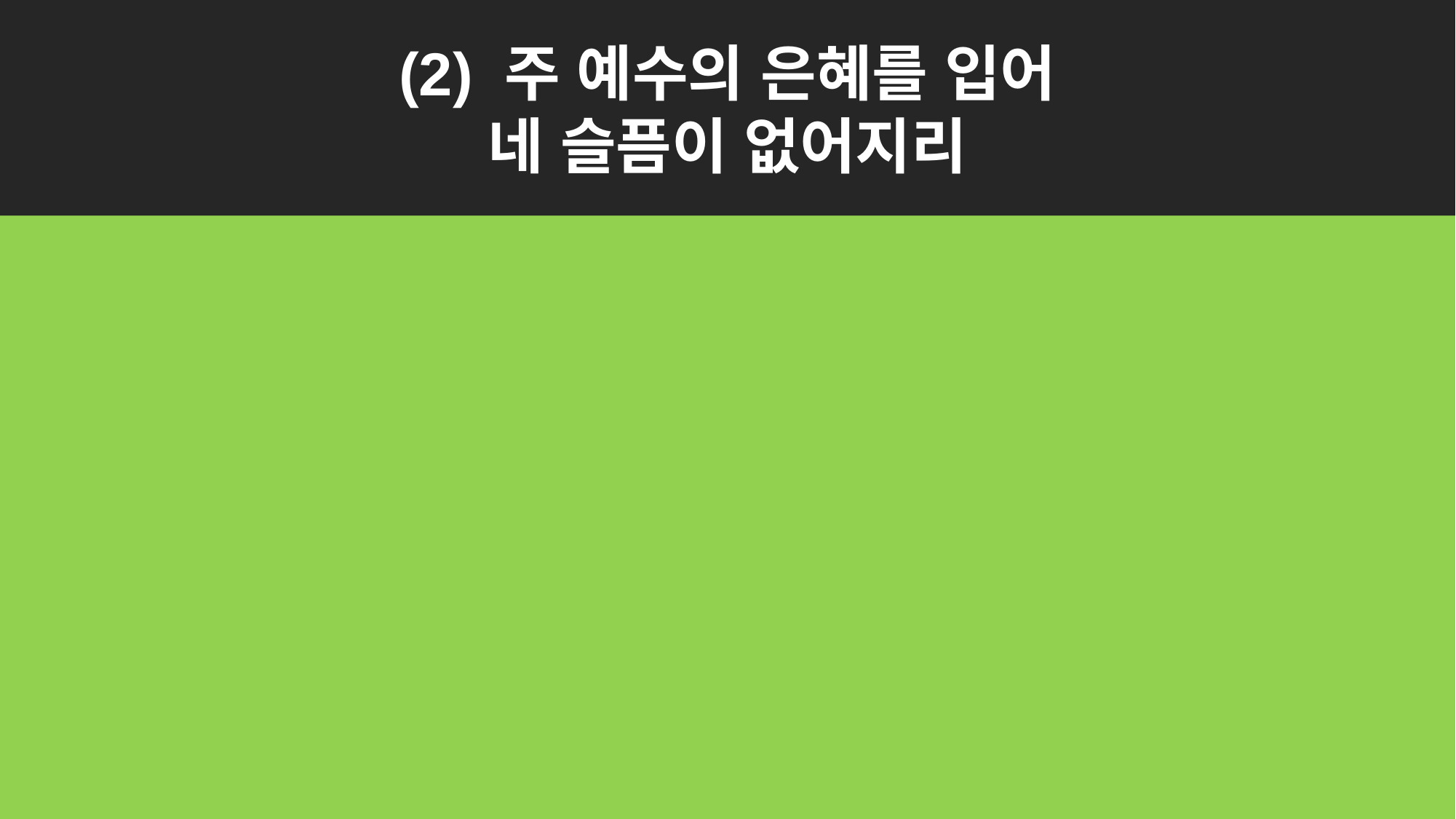

(2) 주 예수의 은혜를 입어
네 슬픔이 없어지리